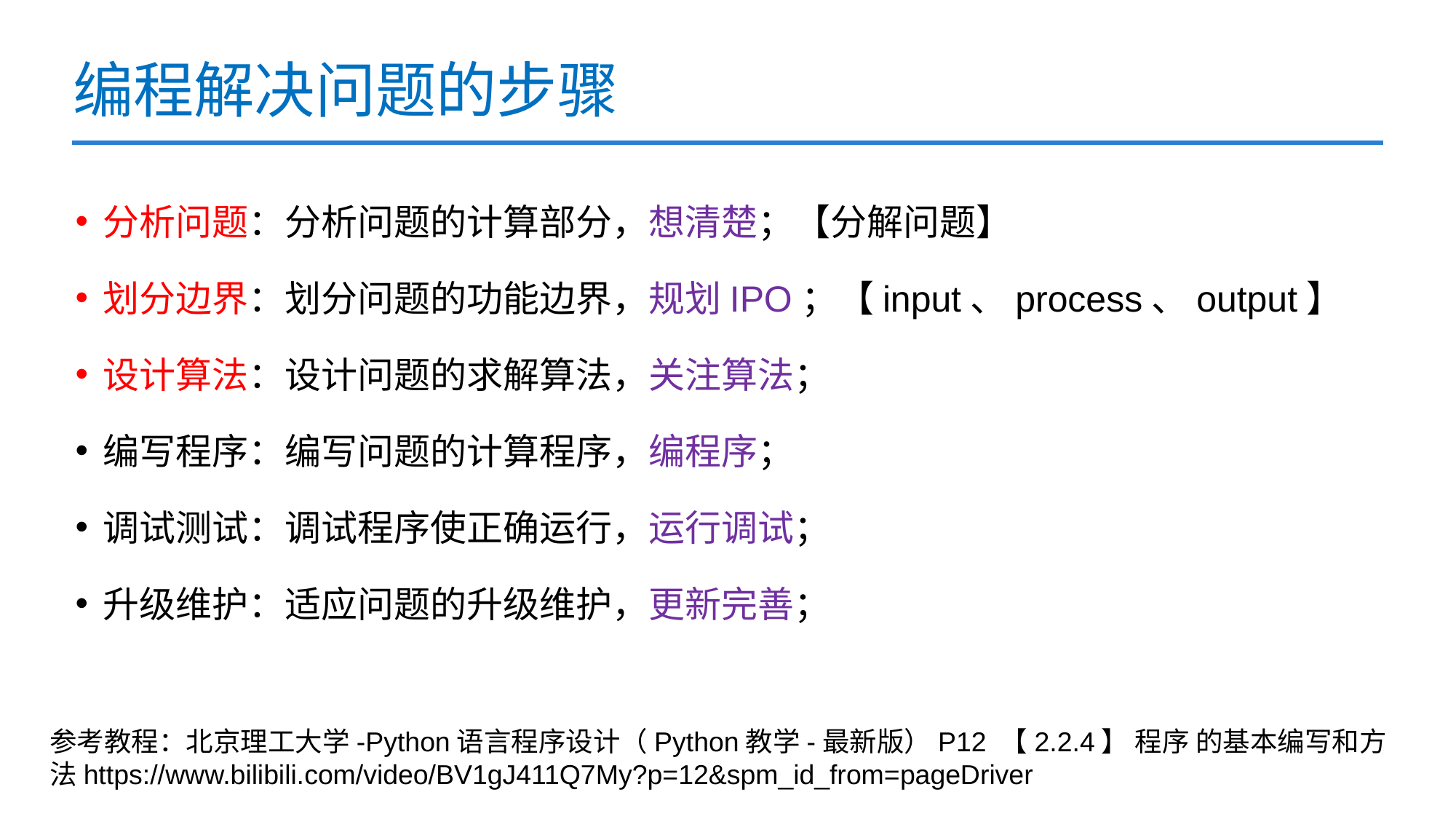

# 编程解决问题的步骤
分析问题：分析问题的计算部分，想清楚；【分解问题】
划分边界：划分问题的功能边界，规划IPO；【input、process、output】
设计算法：设计问题的求解算法，关注算法；
编写程序：编写问题的计算程序，编程序；
调试测试：调试程序使正确运行，运行调试；
升级维护：适应问题的升级维护，更新完善；

参考教程：北京理工大学-Python语言程序设计（Python教学-最新版）P12 【2.2.4】 程序 的基本编写和方法https://www.bilibili.com/video/BV1gJ411Q7My?p=12&spm_id_from=pageDriver